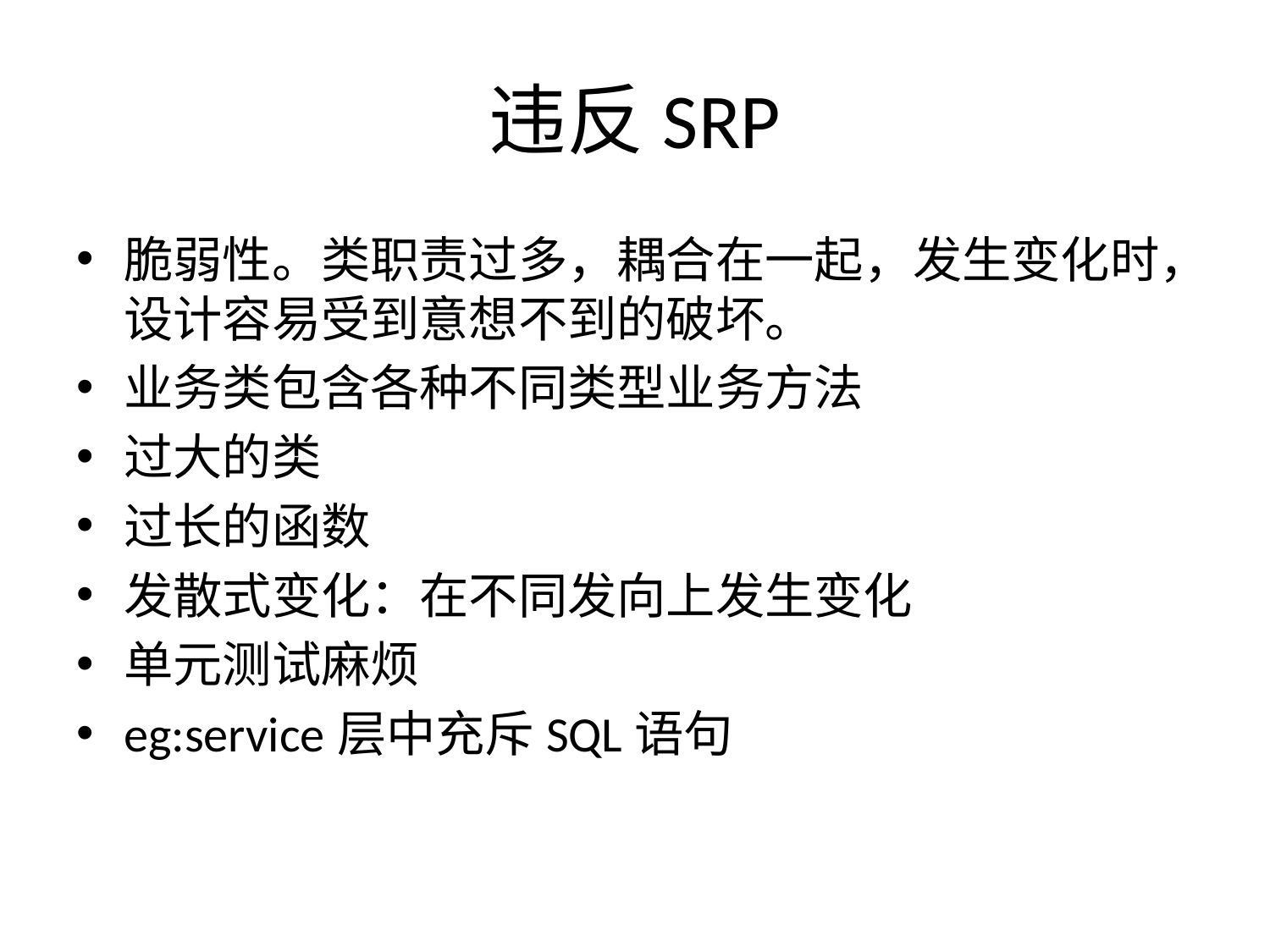

# 违反SRP
脆弱性。类职责过多，耦合在一起，发生变化时，设计容易受到意想不到的破坏。
业务类包含各种不同类型业务方法
过大的类
过长的函数
发散式变化：在不同发向上发生变化
单元测试麻烦
eg:service层中充斥SQL语句